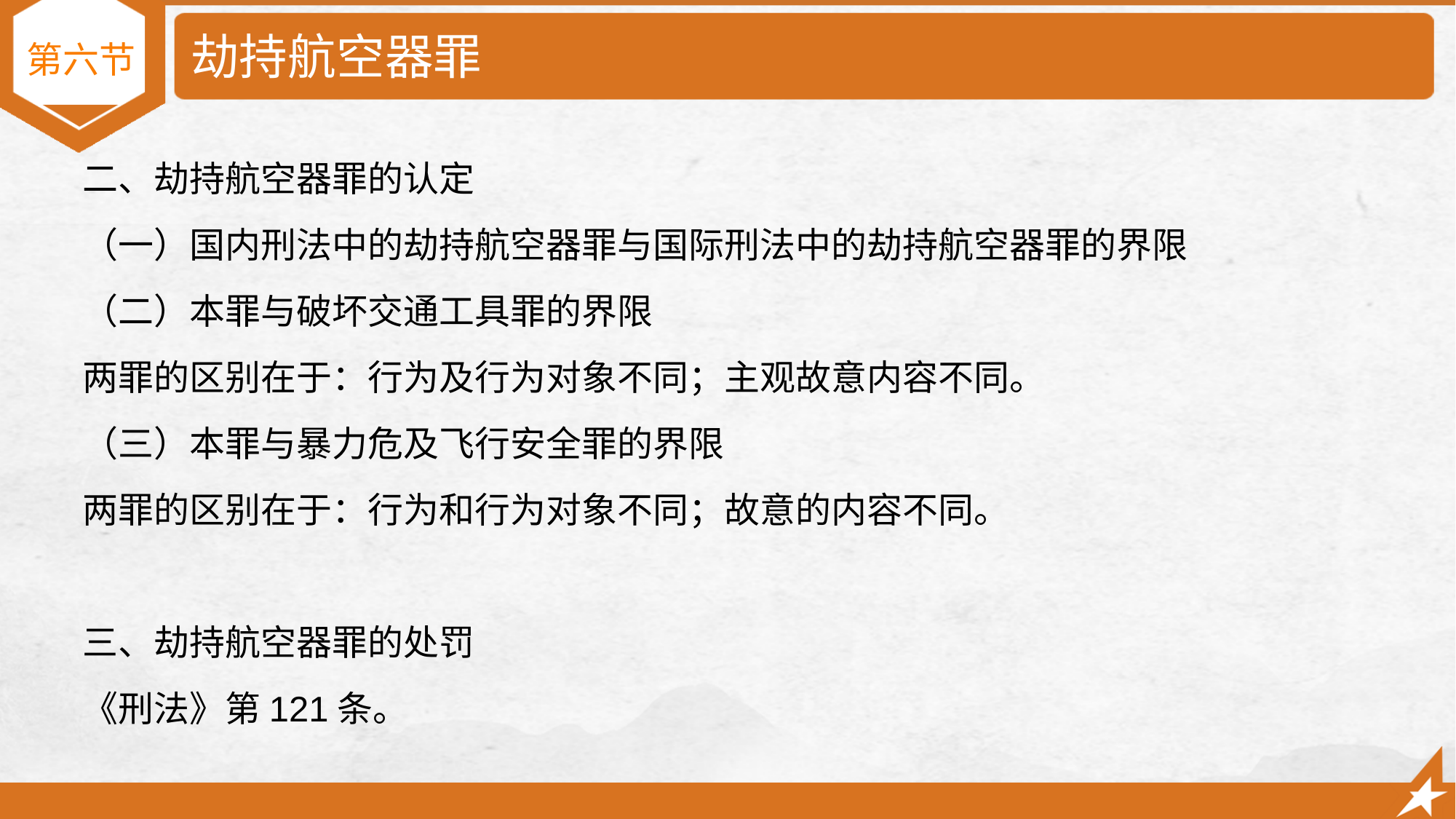

# 劫持航空器罪
第六节
二、劫持航空器罪的认定
（一）国内刑法中的劫持航空器罪与国际刑法中的劫持航空器罪的界限
（二）本罪与破坏交通工具罪的界限
两罪的区别在于：行为及行为对象不同；主观故意内容不同。
（三）本罪与暴力危及飞行安全罪的界限
两罪的区别在于：行为和行为对象不同；故意的内容不同。

三、劫持航空器罪的处罚
《刑法》第121条。